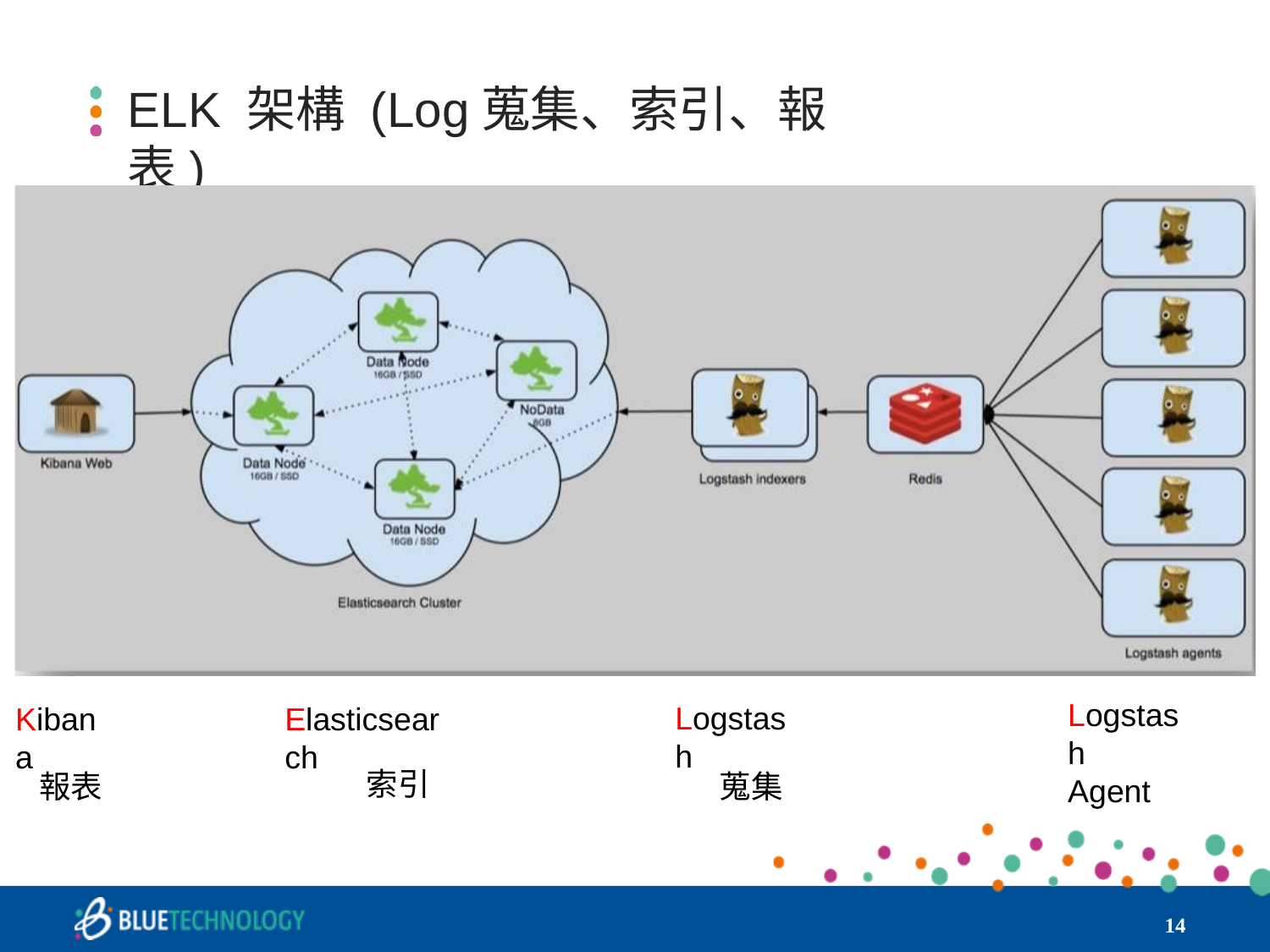

# ELK 架構 (Log蒐集、索引、報表)

Logstash  Agent
Logstash
Kibana
Elasticsearch
索引
蒐集
報表
14